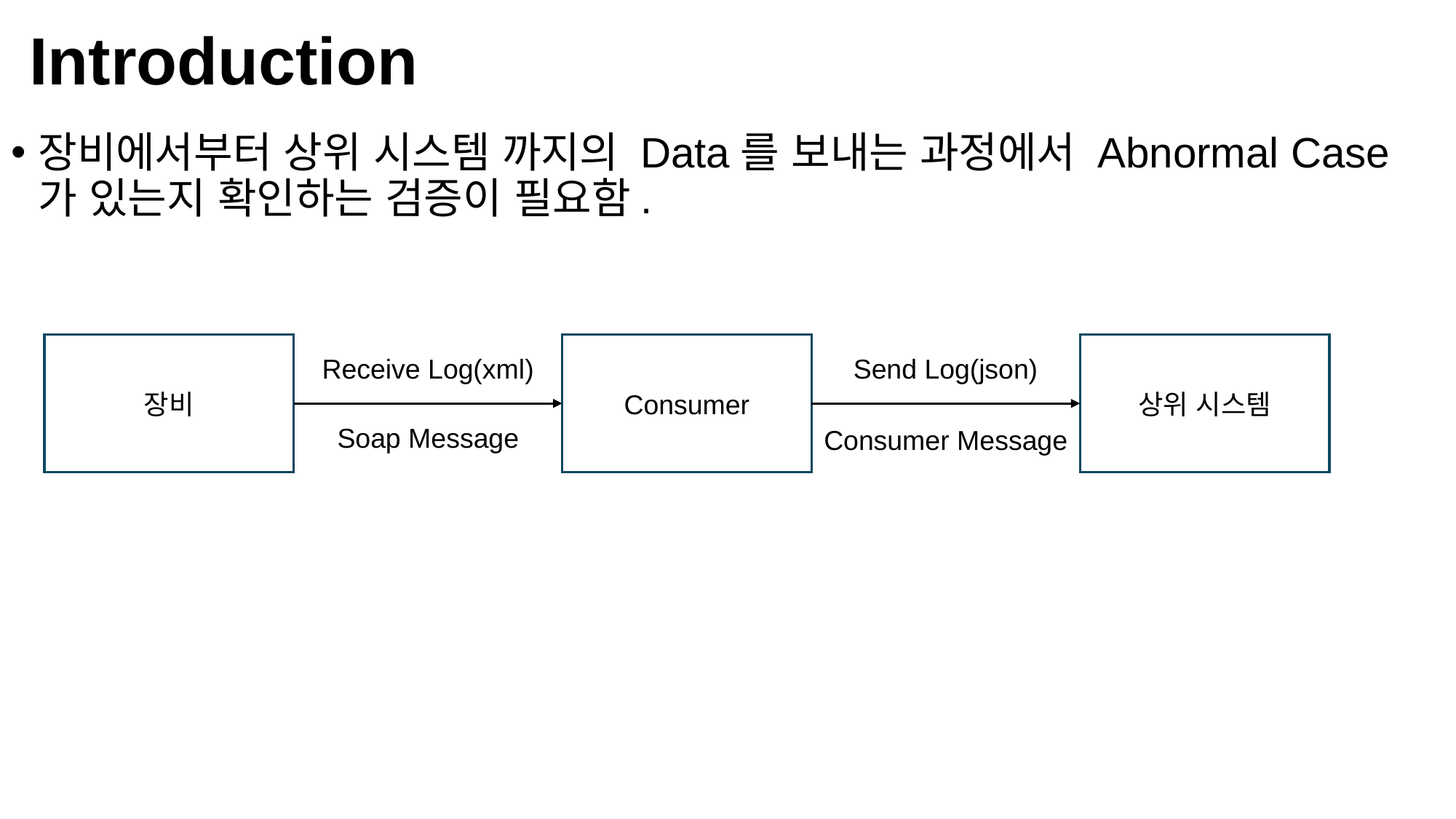

# Introduction
장비에서부터 상위 시스템 까지의 Data를 보내는 과정에서 Abnormal Case 가 있는지 확인하는 검증이 필요함.
장비
Consumer
상위 시스템
Receive Log(xml)
Send Log(json)
Soap Message
Consumer Message